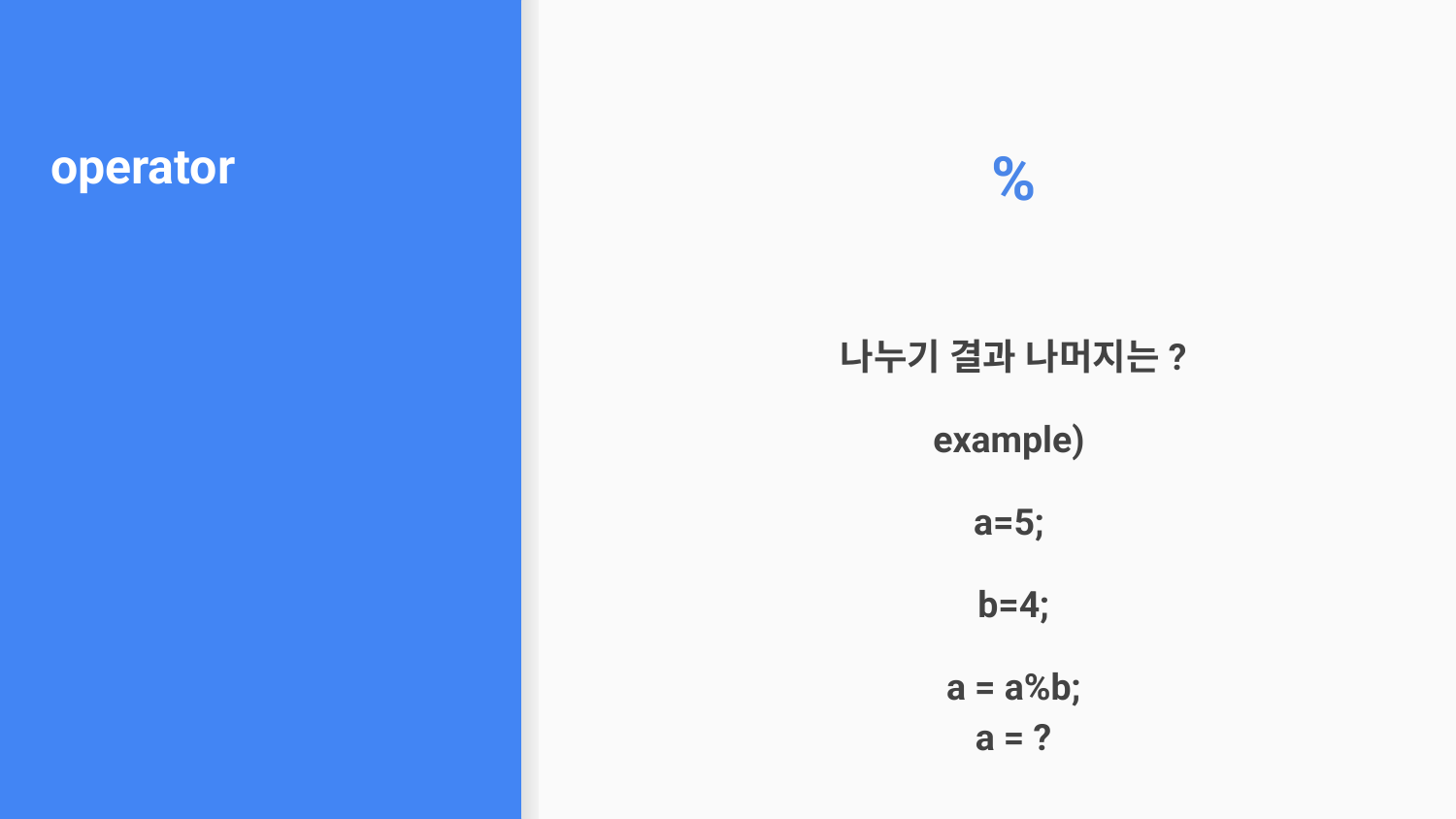

# operator
%

나누기 결과 나머지는?
example)
a=5;
b=4;
a = a%b;
a = ?